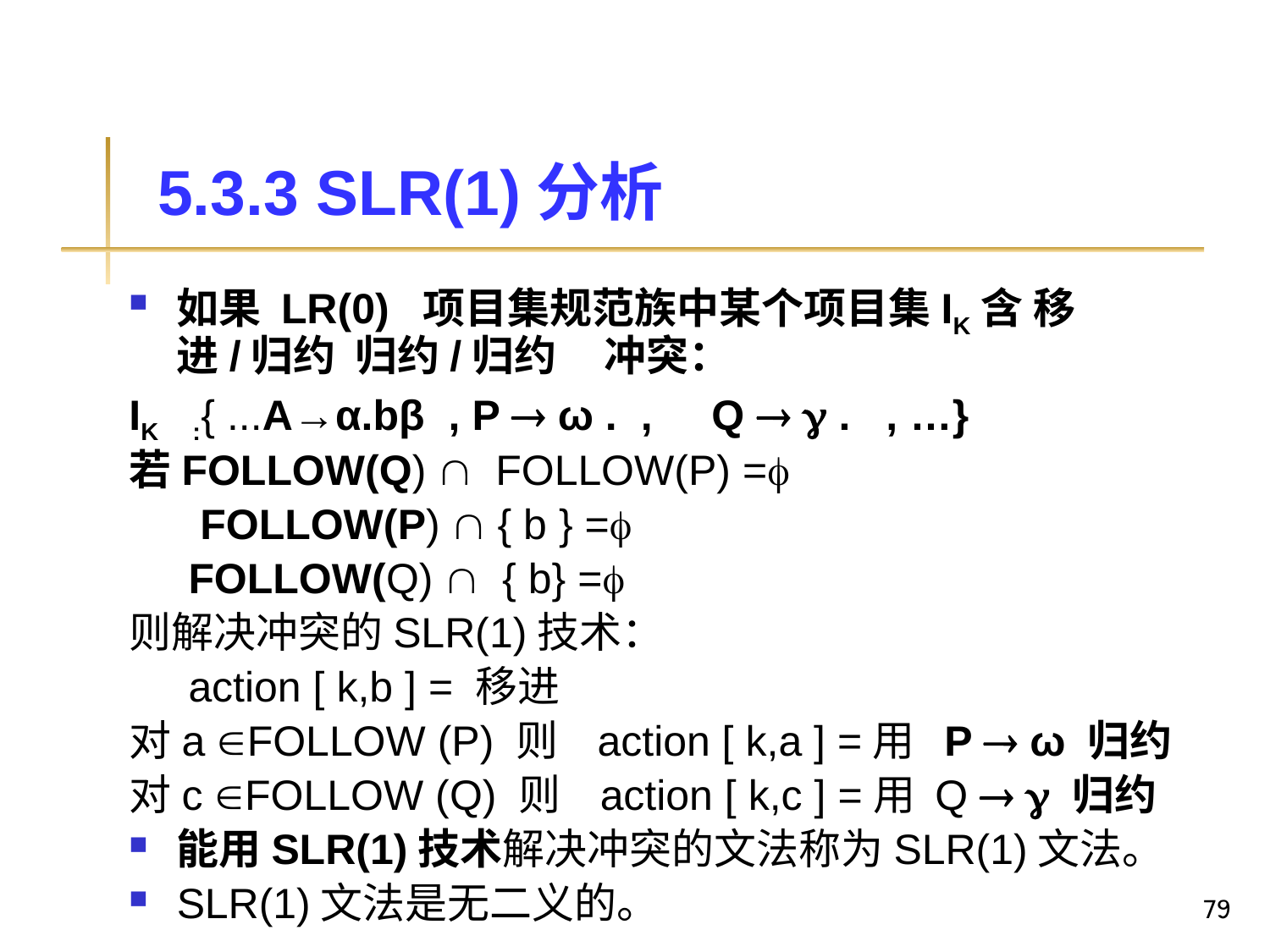

# 5.3.3 SLR(1)分析
如果 LR(0)  项目集规范族中某个项目集IK含 移进/归约  归约/归约     冲突：
IK     :{ ...A→α.bβ  , P → ω .  ,     Q → γ .   , …}
若FOLLOW(Q) ∩  FOLLOW(P) =φ
      FOLLOW(P) ∩ { b } =φ
     FOLLOW(Q) ∩  { b} =φ
则解决冲突的SLR(1)技术：
     action [ k,b ] = 移进
对a ∈FOLLOW (P) 则   action [ k,a ] =用  P → ω 归约
对c ∈FOLLOW (Q) 则   action [ k,c ] =用 Q → γ 归约
能用SLR(1)技术解决冲突的文法称为SLR(1)文法。
SLR(1)文法是无二义的。
79